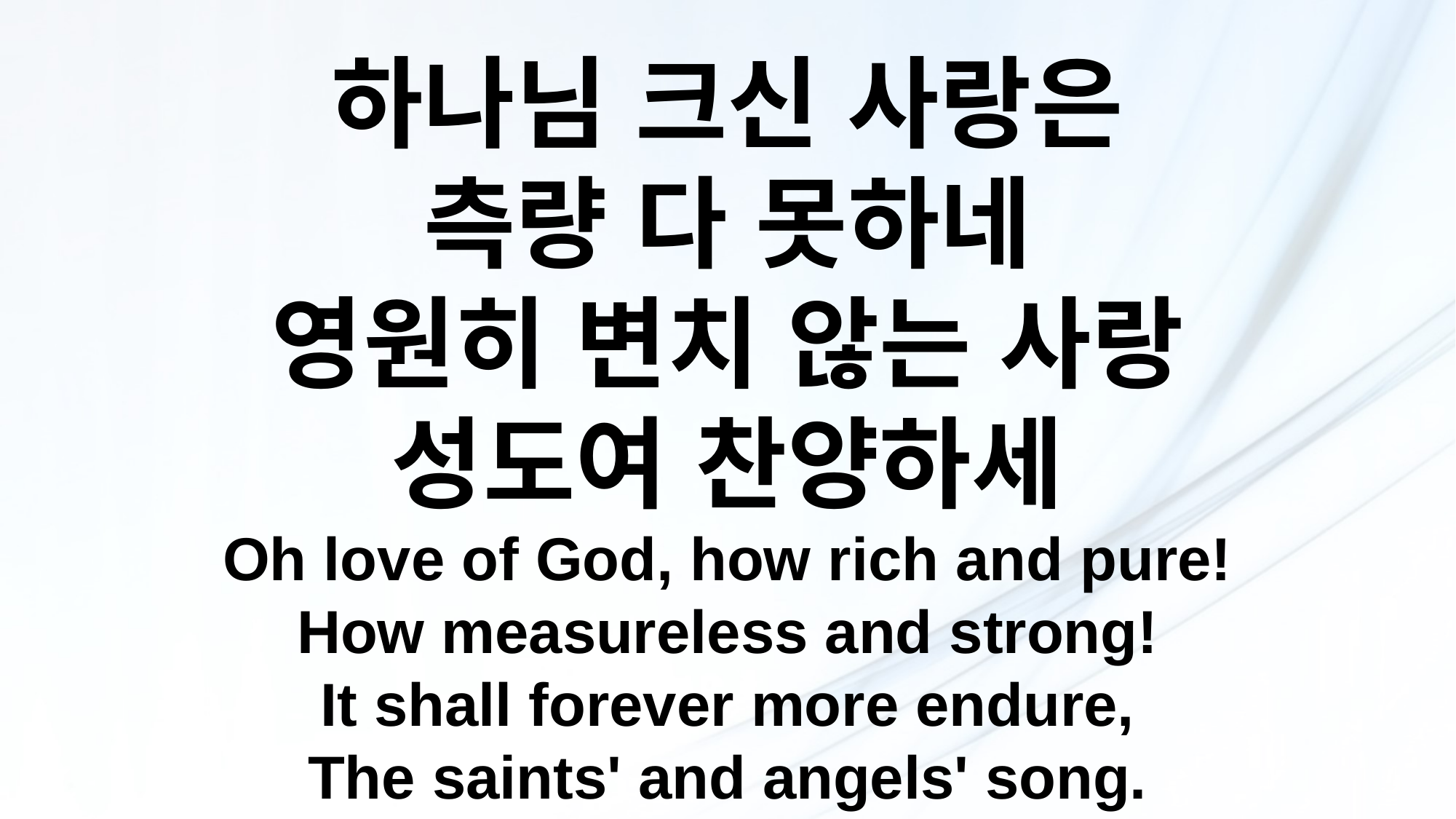

하나님 크신 사랑은
측량 다 못하네
영원히 변치 않는 사랑
성도여 찬양하세
Oh love of God, how rich and pure!
How measureless and strong!
It shall forever more endure,
The saints' and angels' song.